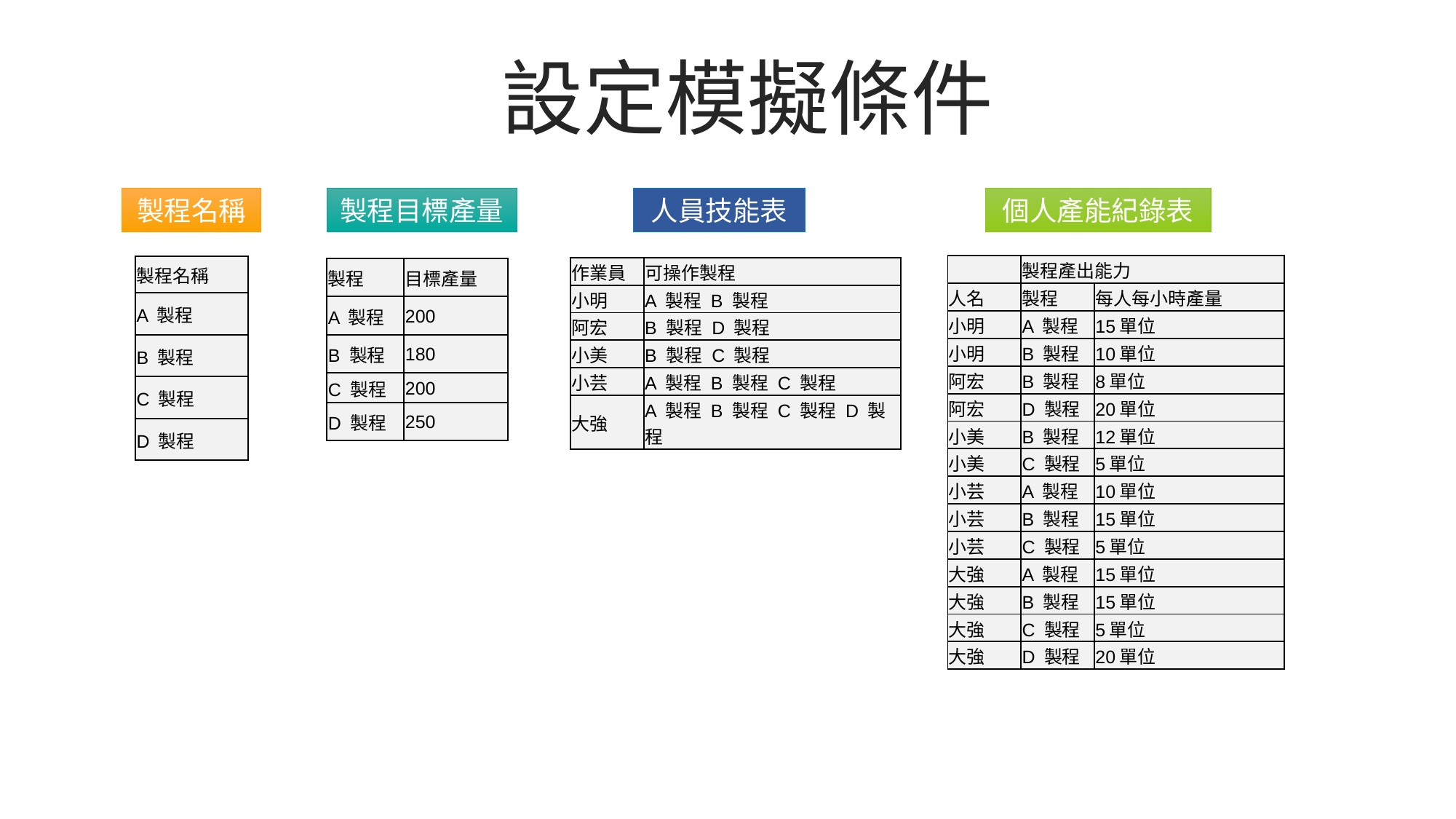

設定模擬條件
製程名稱
製程目標產量
人員技能表
個人產能紀錄表
|  | 製程產出能力 |  |
| --- | --- | --- |
| 人名 | 製程 | 每人每小時產量 |
| 小明 | A 製程 | 15單位 |
| 小明 | B 製程 | 10單位 |
| 阿宏 | B 製程 | 8單位 |
| 阿宏 | D 製程 | 20單位 |
| 小美 | B 製程 | 12單位 |
| 小美 | C 製程 | 5單位 |
| 小芸 | A 製程 | 10單位 |
| 小芸 | B 製程 | 15單位 |
| 小芸 | C 製程 | 5單位 |
| 大強 | A 製程 | 15單位 |
| 大強 | B 製程 | 15單位 |
| 大強 | C 製程 | 5單位 |
| 大強 | D 製程 | 20單位 |
| 製程名稱 |
| --- |
| A 製程 |
| B 製程 |
| C 製程 |
| D 製程 |
| 作業員 | 可操作製程 |
| --- | --- |
| 小明 | A 製程 B 製程 |
| 阿宏 | B 製程 D 製程 |
| 小美 | B 製程 C 製程 |
| 小芸 | A 製程 B 製程 C 製程 |
| 大強 | A 製程 B 製程 C 製程 D 製程 |
| 製程 | 目標產量 |
| --- | --- |
| A 製程 | 200 |
| B 製程 | 180 |
| C 製程 | 200 |
| D 製程 | 250 |